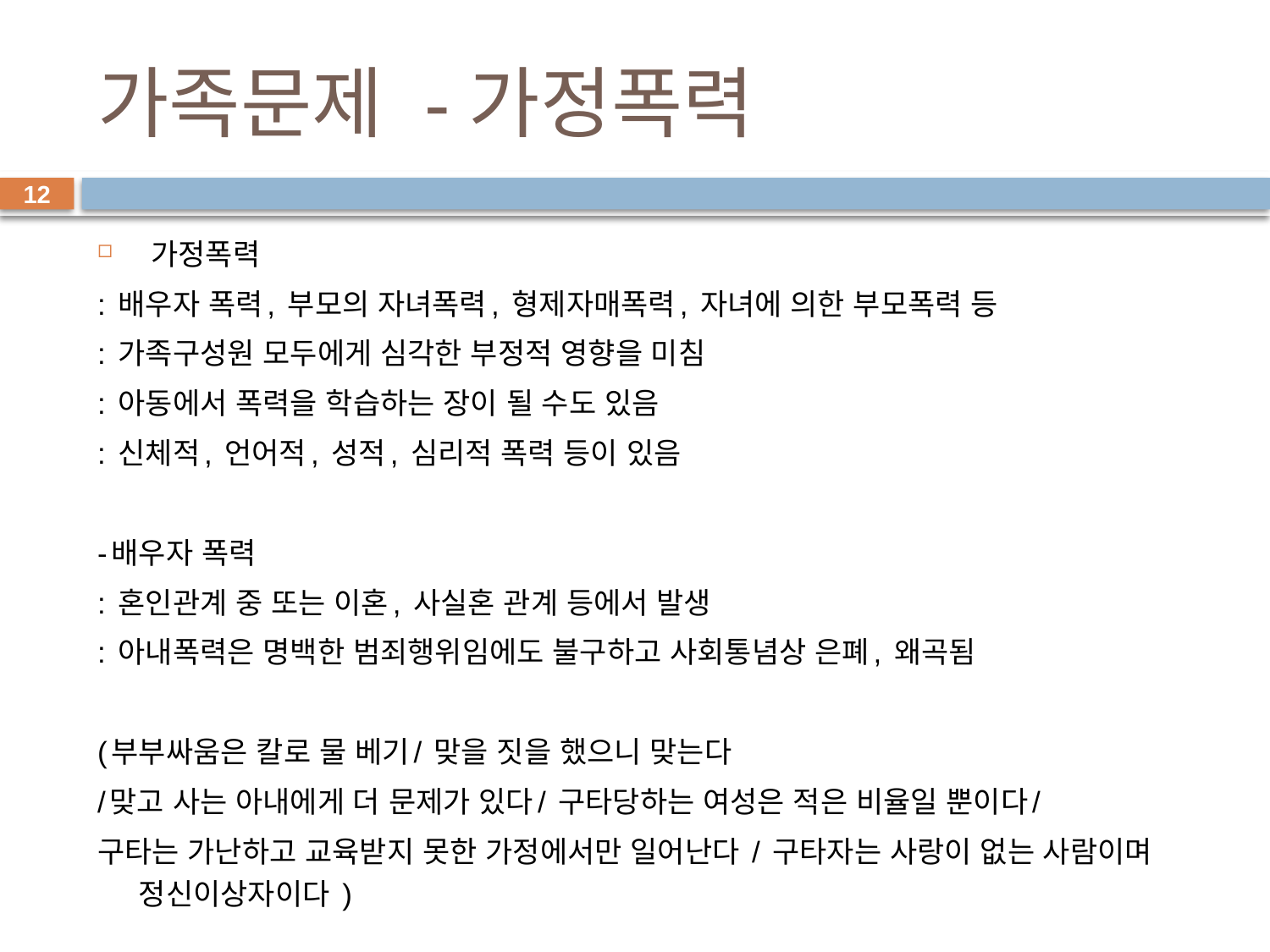

# 가족문제 -가정폭력
12
 가정폭력
: 배우자 폭력, 부모의 자녀폭력, 형제자매폭력, 자녀에 의한 부모폭력 등
: 가족구성원 모두에게 심각한 부정적 영향을 미침
: 아동에서 폭력을 학습하는 장이 될 수도 있음
: 신체적, 언어적, 성적, 심리적 폭력 등이 있음

-배우자 폭력
: 혼인관계 중 또는 이혼, 사실혼 관계 등에서 발생
: 아내폭력은 명백한 범죄행위임에도 불구하고 사회통념상 은폐, 왜곡됨

(부부싸움은 칼로 물 베기/ 맞을 짓을 했으니 맞는다
/맞고 사는 아내에게 더 문제가 있다/ 구타당하는 여성은 적은 비율일 뿐이다/
구타는 가난하고 교육받지 못한 가정에서만 일어난다 / 구타자는 사랑이 없는 사람이며 정신이상자이다 )